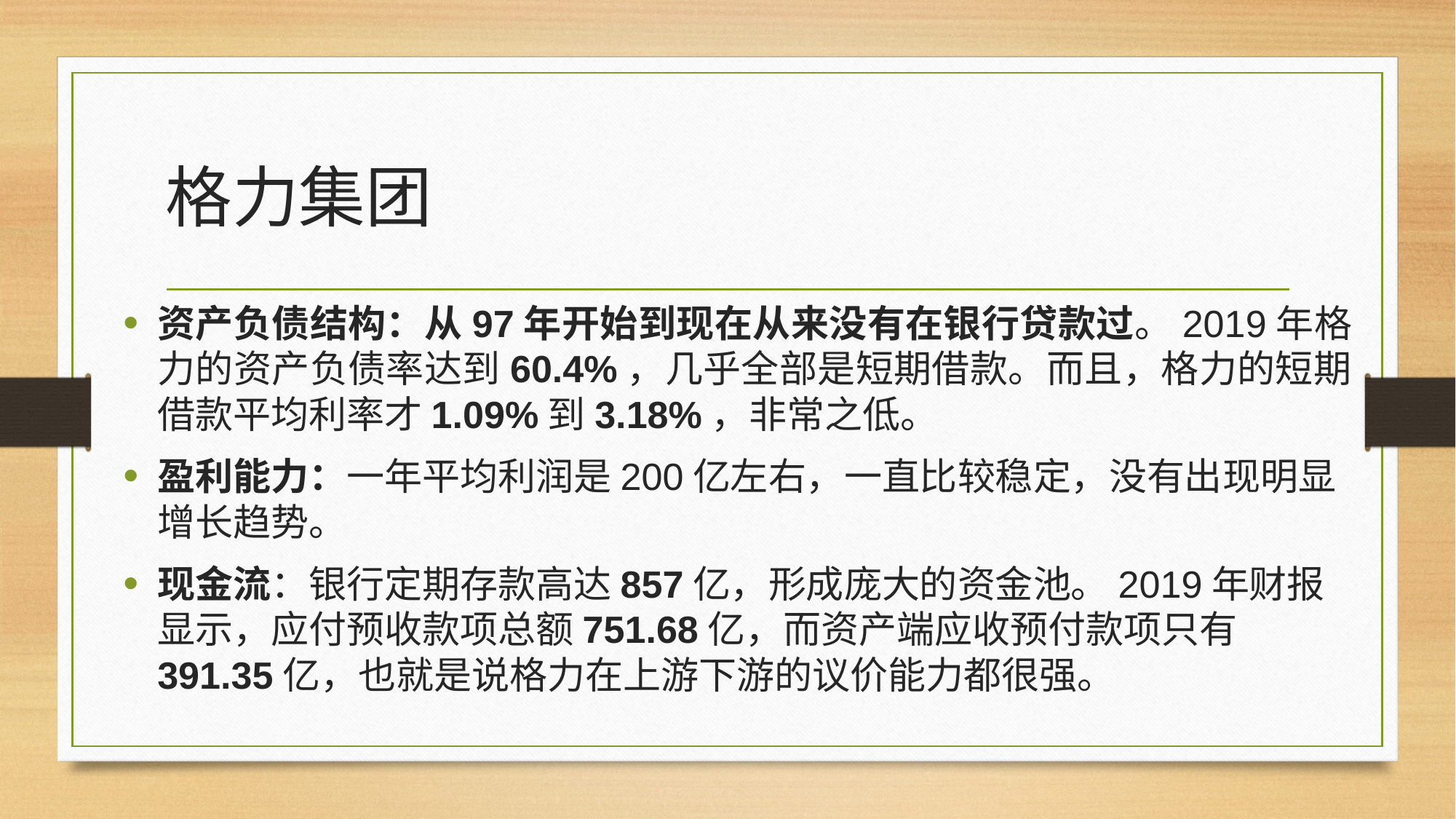

# 格力集团
资产负债结构：从97年开始到现在从来没有在银行贷款过。2019年格力的资产负债率达到60.4%，几乎全部是短期借款。而且，格力的短期借款平均利率才1.09%到3.18%，非常之低。
盈利能力：一年平均利润是200亿左右，一直比较稳定，没有出现明显增长趋势。
现金流：银行定期存款高达857亿，形成庞大的资金池。2019年财报显示，应付预收款项总额751.68亿，而资产端应收预付款项只有391.35亿，也就是说格力在上游下游的议价能力都很强。